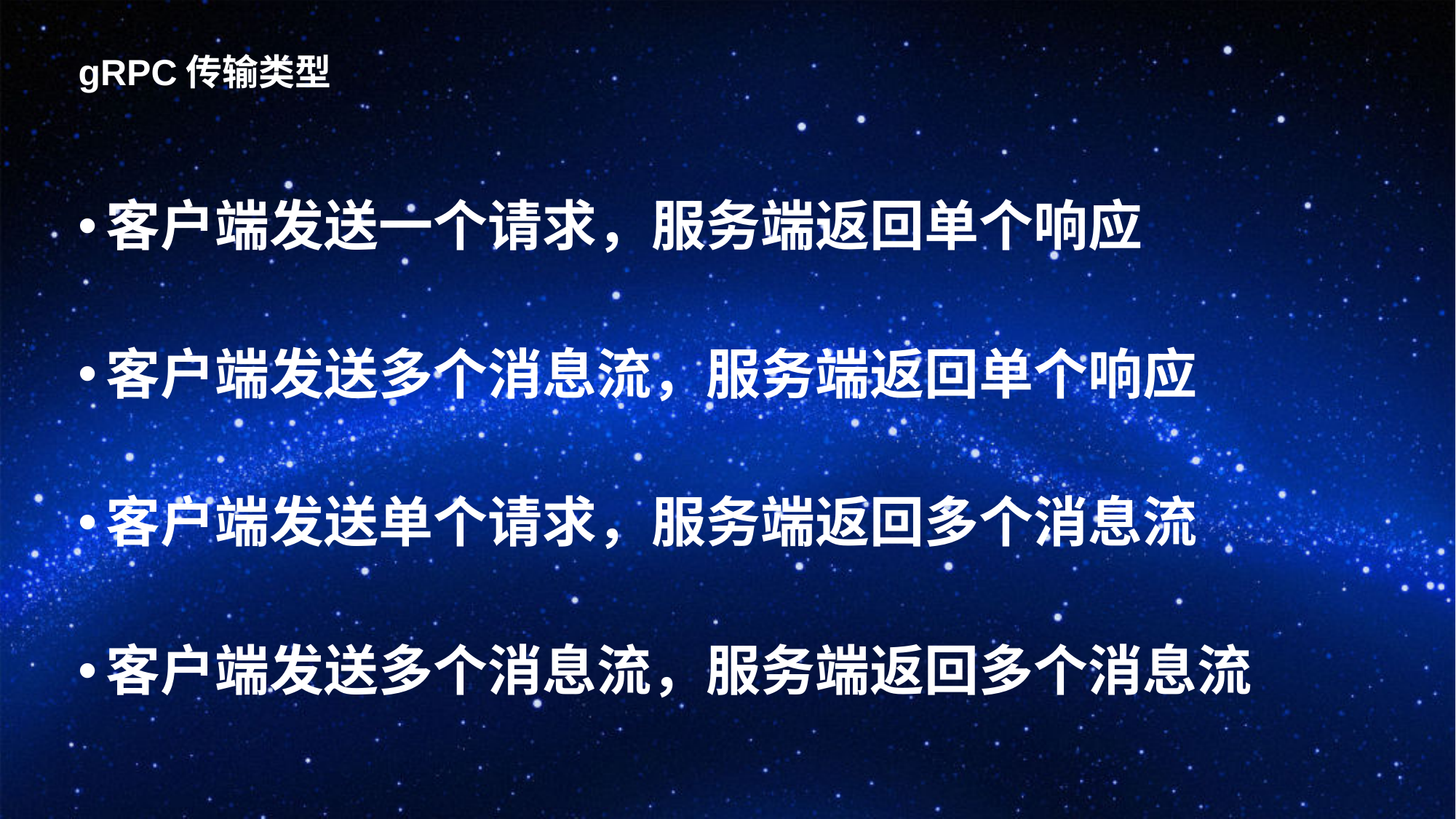

gRPC传输类型
客户端发送一个请求，服务端返回单个响应

客户端发送多个消息流，服务端返回单个响应

客户端发送单个请求，服务端返回多个消息流

客户端发送多个消息流，服务端返回多个消息流